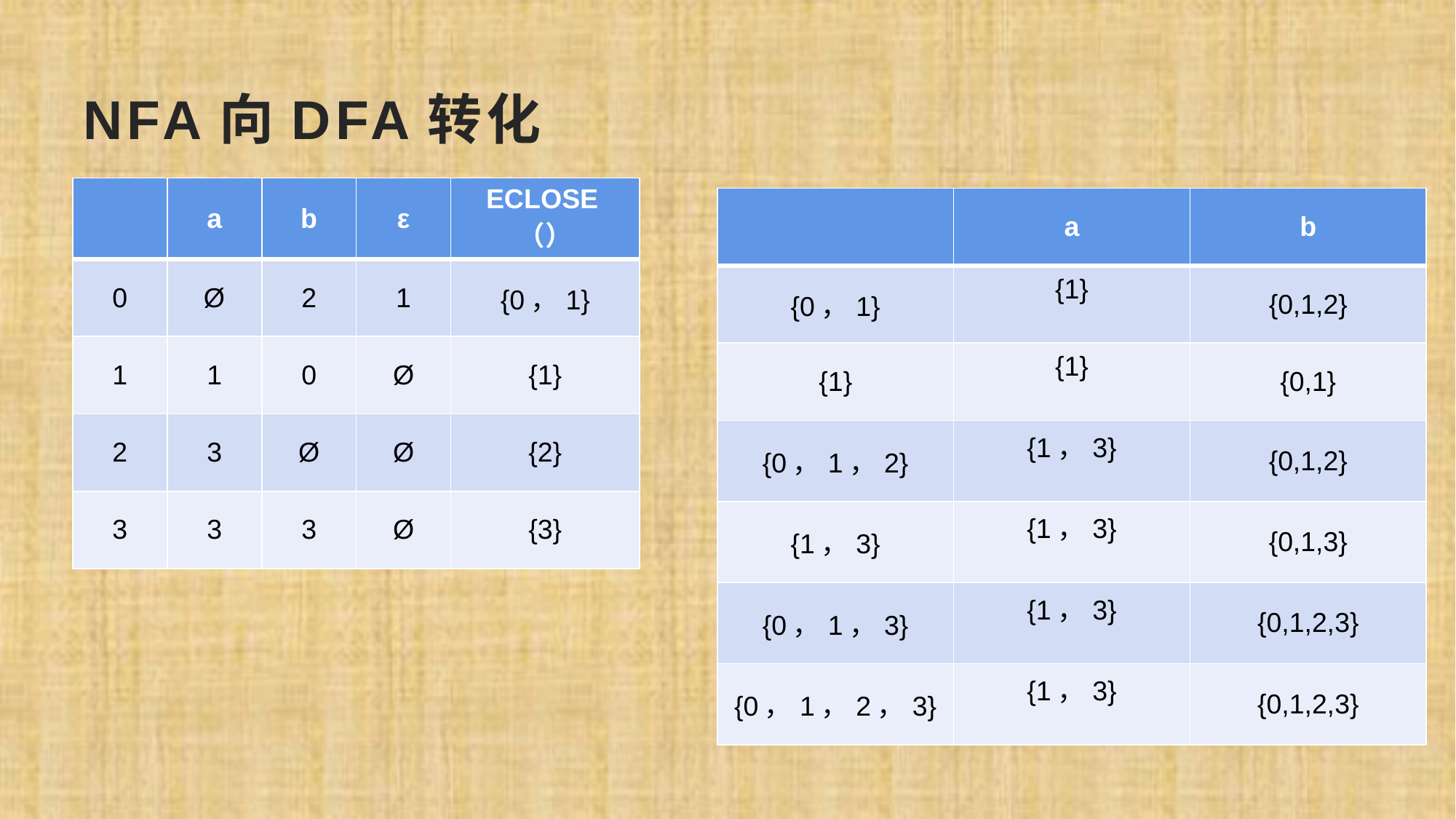

# NFA向DFA转化
|  | a | b | ε | ECLOSE（） |
| --- | --- | --- | --- | --- |
| 0 | Ø | 2 | 1 | {0，1} |
| 1 | 1 | 0 | Ø | {1} |
| 2 | 3 | Ø | Ø | {2} |
| 3 | 3 | 3 | Ø | {3} |
|  | a | b |
| --- | --- | --- |
| {0，1} | {1} | {0,1,2} |
| {1} | {1} | {0,1} |
| {0，1，2} | {1，3} | {0,1,2} |
| {1，3} | {1，3} | {0,1,3} |
| {0，1，3} | {1，3} | {0,1,2,3} |
| {0，1，2，3} | {1，3} | {0,1,2,3} |